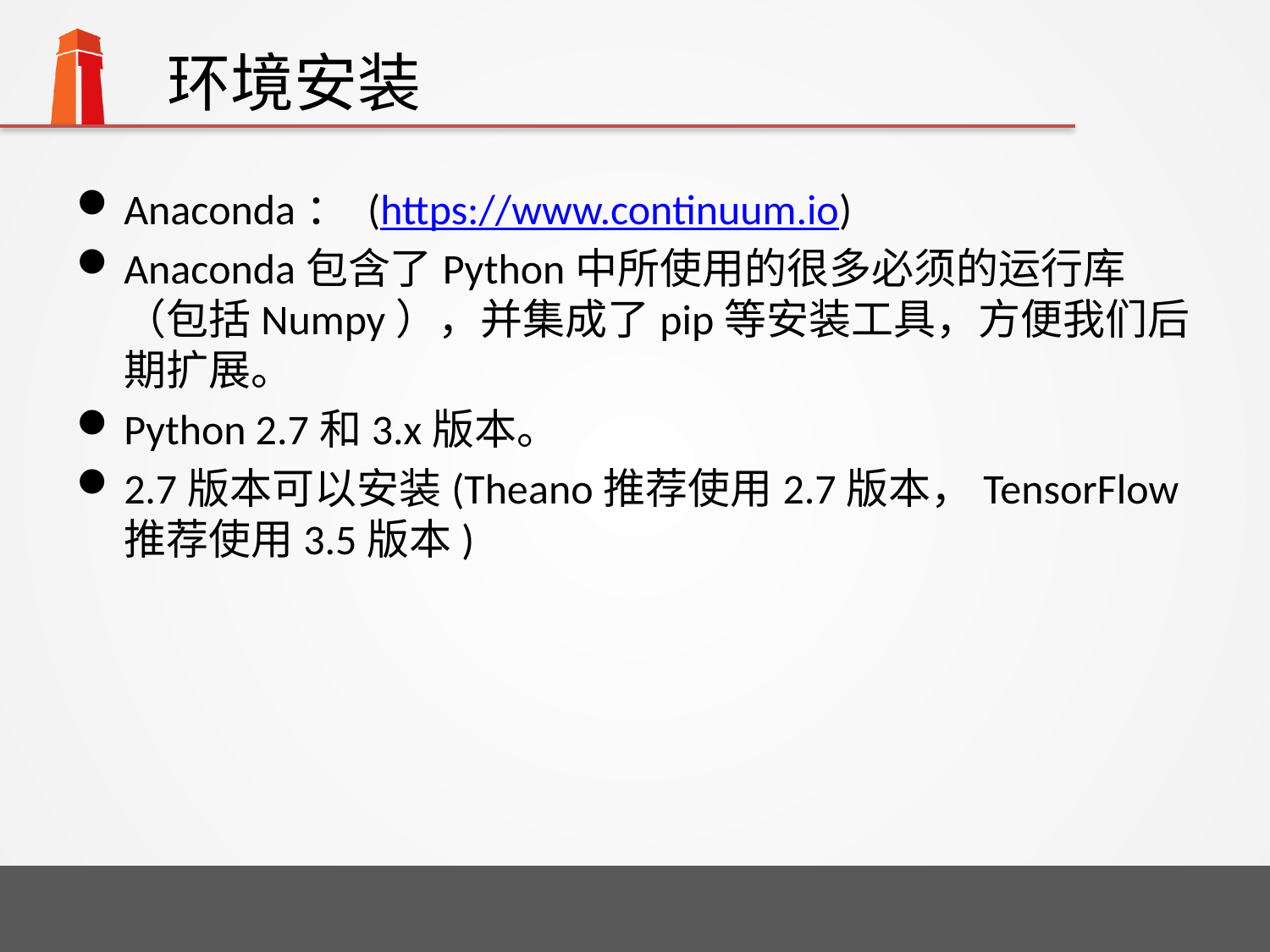

# 环境安装
Anaconda： (https://www.continuum.io)
Anaconda包含了Python中所使用的很多必须的运行库（包括Numpy），并集成了pip等安装工具，方便我们后期扩展。
Python 2.7和3.x版本。
2.7版本可以安装(Theano推荐使用2.7版本，TensorFlow推荐使用3.5版本)